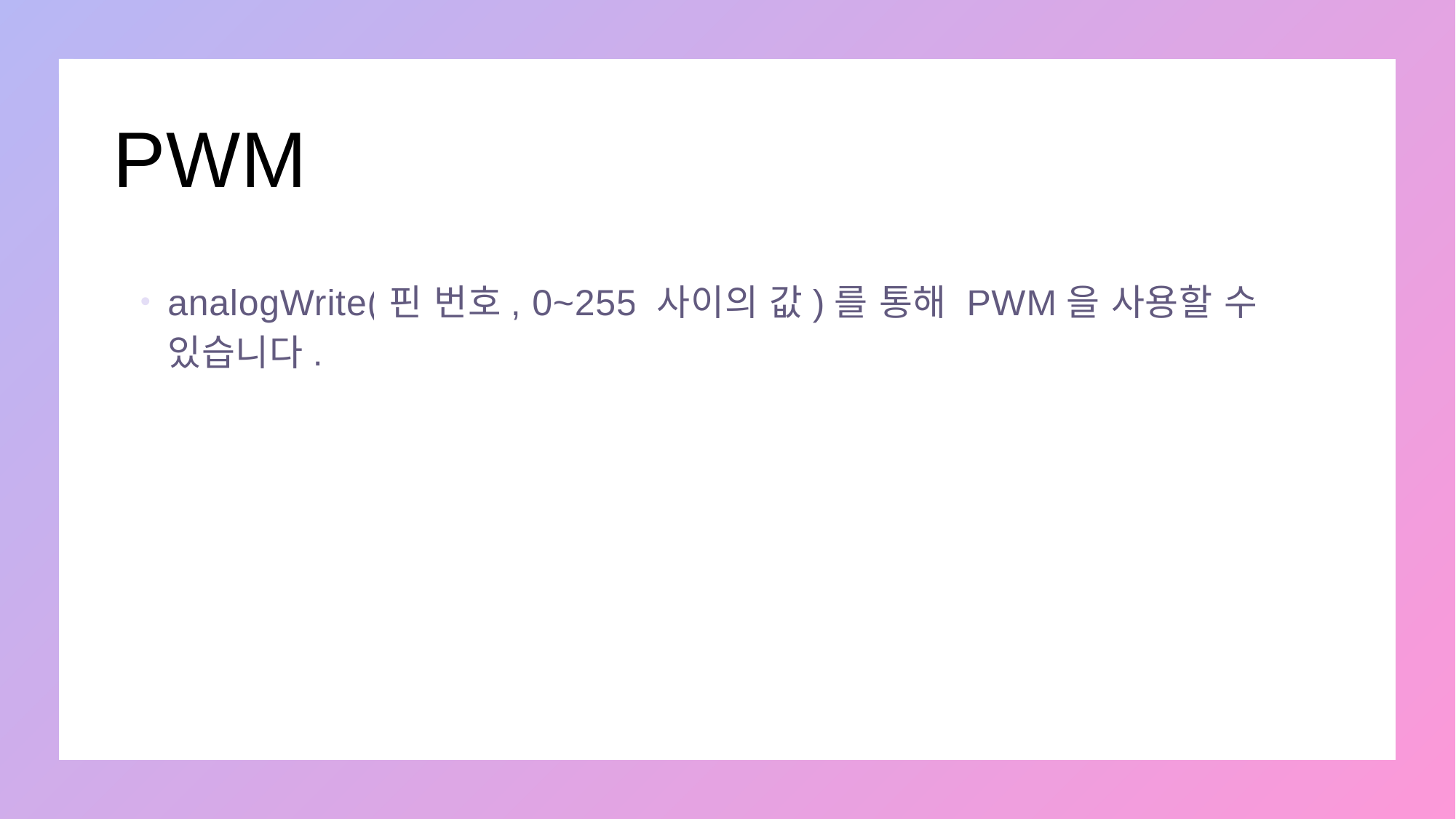

# PWM
analogWrite(핀 번호, 0~255 사이의 값)를 통해 PWM을 사용할 수 있습니다.